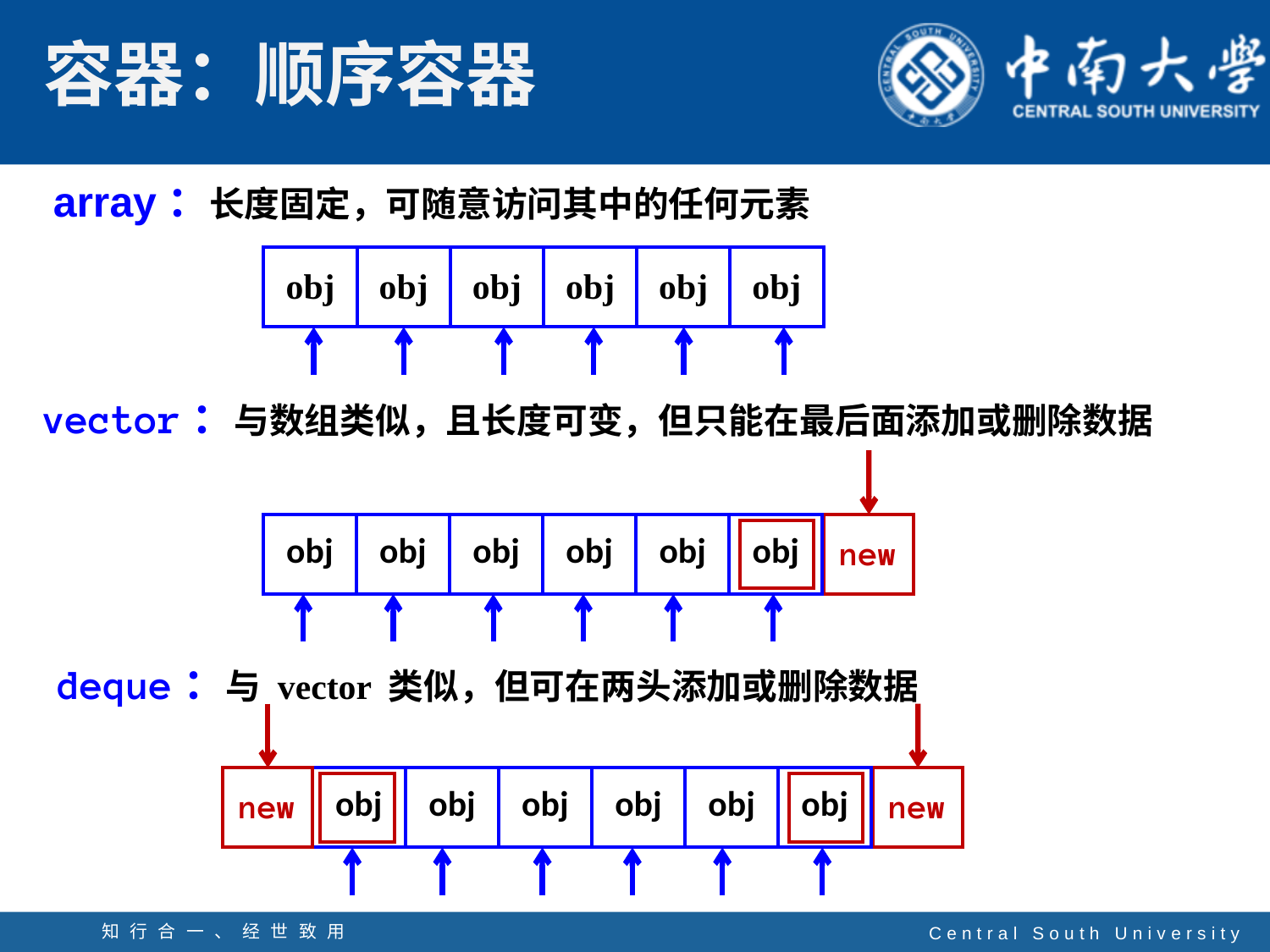

array：长度固定，可随意访问其中的任何元素
| obj | obj | obj | obj | obj | obj |
| --- | --- | --- | --- | --- | --- |
vector：与数组类似，且长度可变，但只能在最后面添加或删除数据
| obj | obj | obj | obj | obj | obj |
| --- | --- | --- | --- | --- | --- |
| new |
| --- |
|  |
| --- |
deque：与 vector 类似，但可在两头添加或删除数据
| new |
| --- |
| obj | obj | obj | obj | obj | obj |
| --- | --- | --- | --- | --- | --- |
| new |
| --- |
|  |
| --- |
|  |
| --- |

知行合一、经世致用
自强不息 厚德载物
Central South University
17